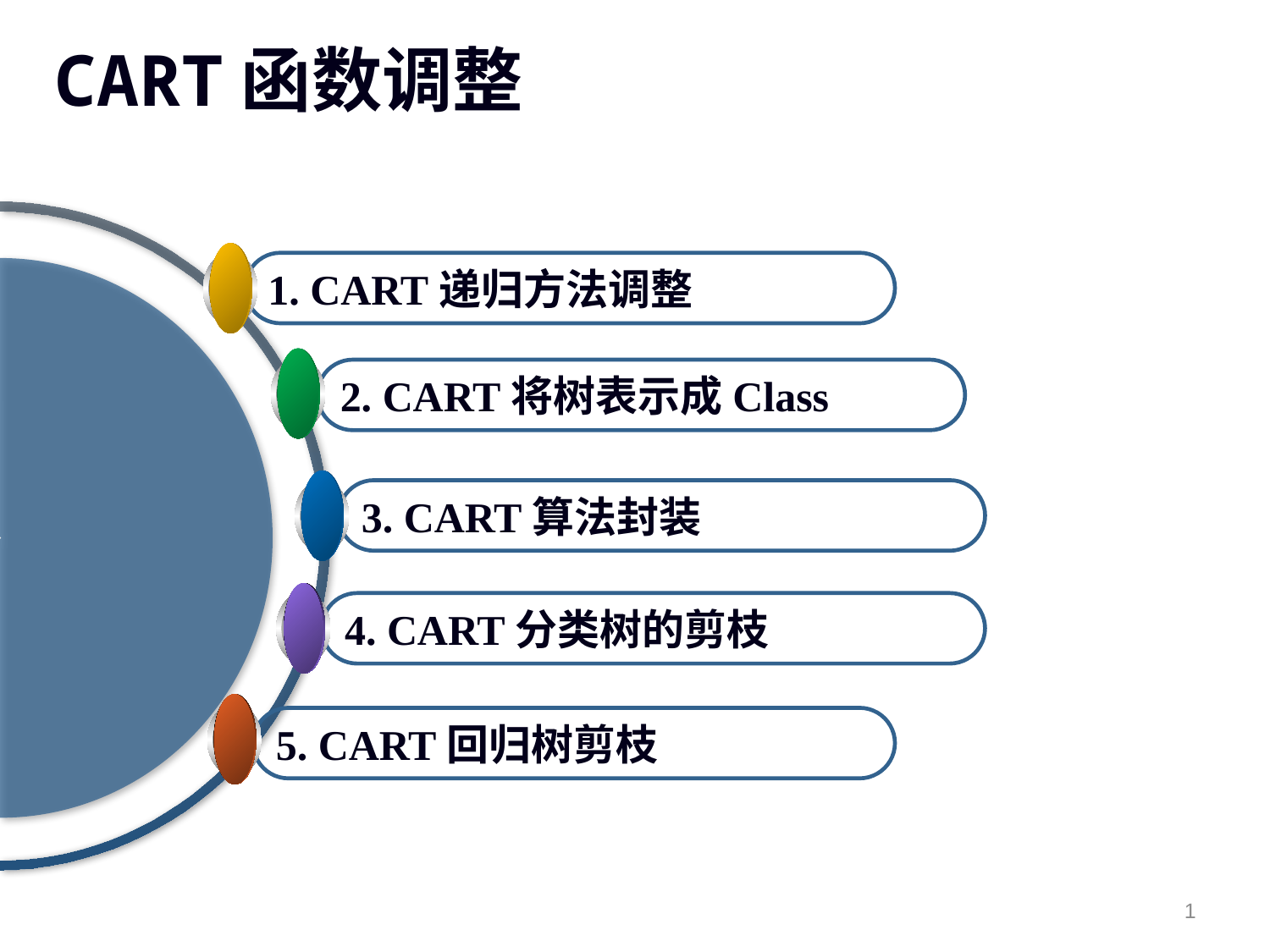

# CART函数调整

1. CART递归方法调整

2. CART将树表示成Class

3. CART算法封装

4. CART分类树的剪枝

5. CART回归树剪枝